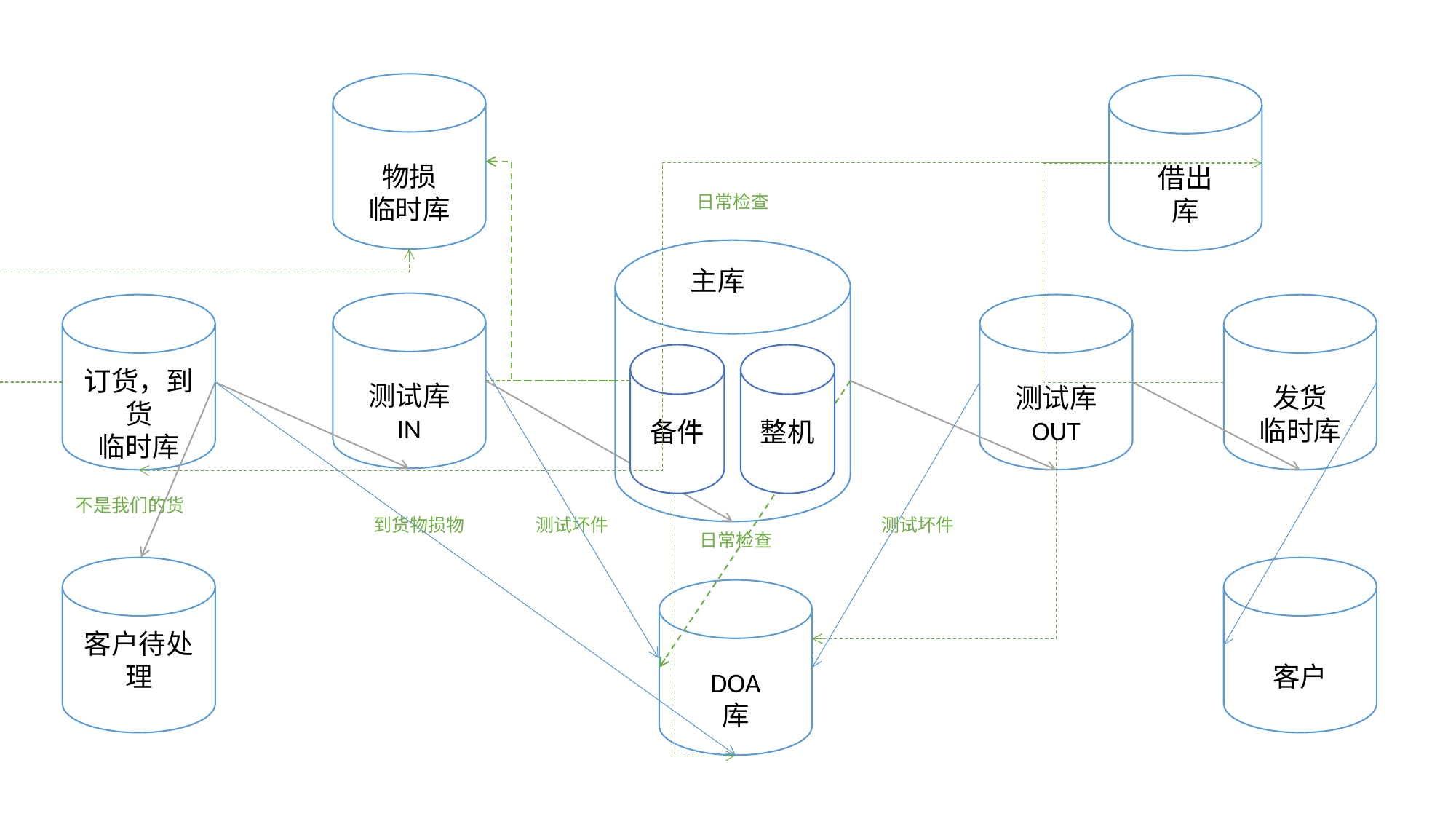

物损
临时库

借出
库
日常检查

主库

测试库
IN

测试库
OUT

订货，到货
临时库

发货
临时库
备件
整机
不是我们的货
测试坏件
到货物损物
测试坏件
日常检查

客户

客户待处理

DOA
库